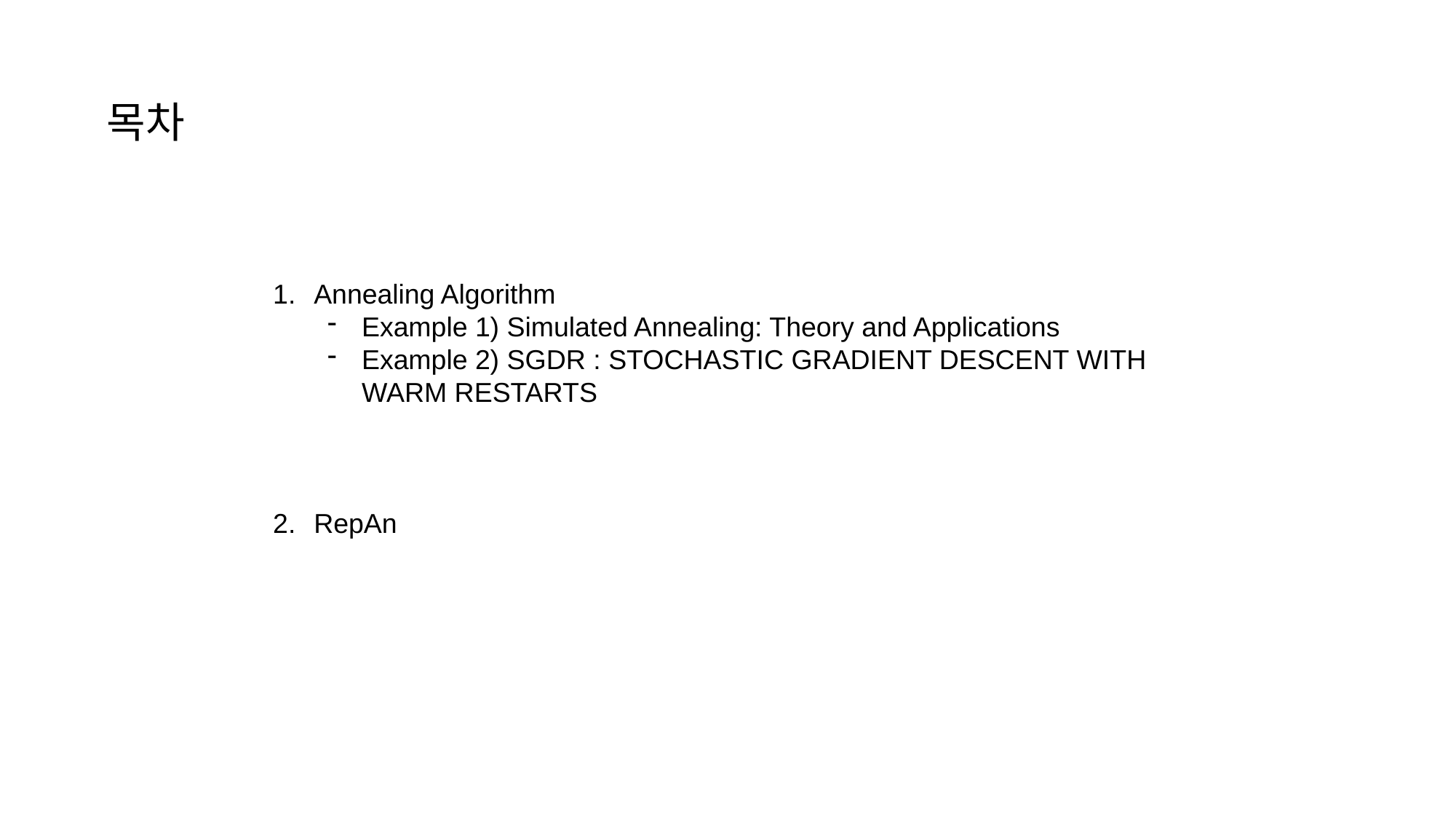

목차
Annealing Algorithm
Example 1) Simulated Annealing: Theory and Applications
Example 2) SGDR : STOCHASTIC GRADIENT DESCENT WITH WARM RESTARTS

RepAn